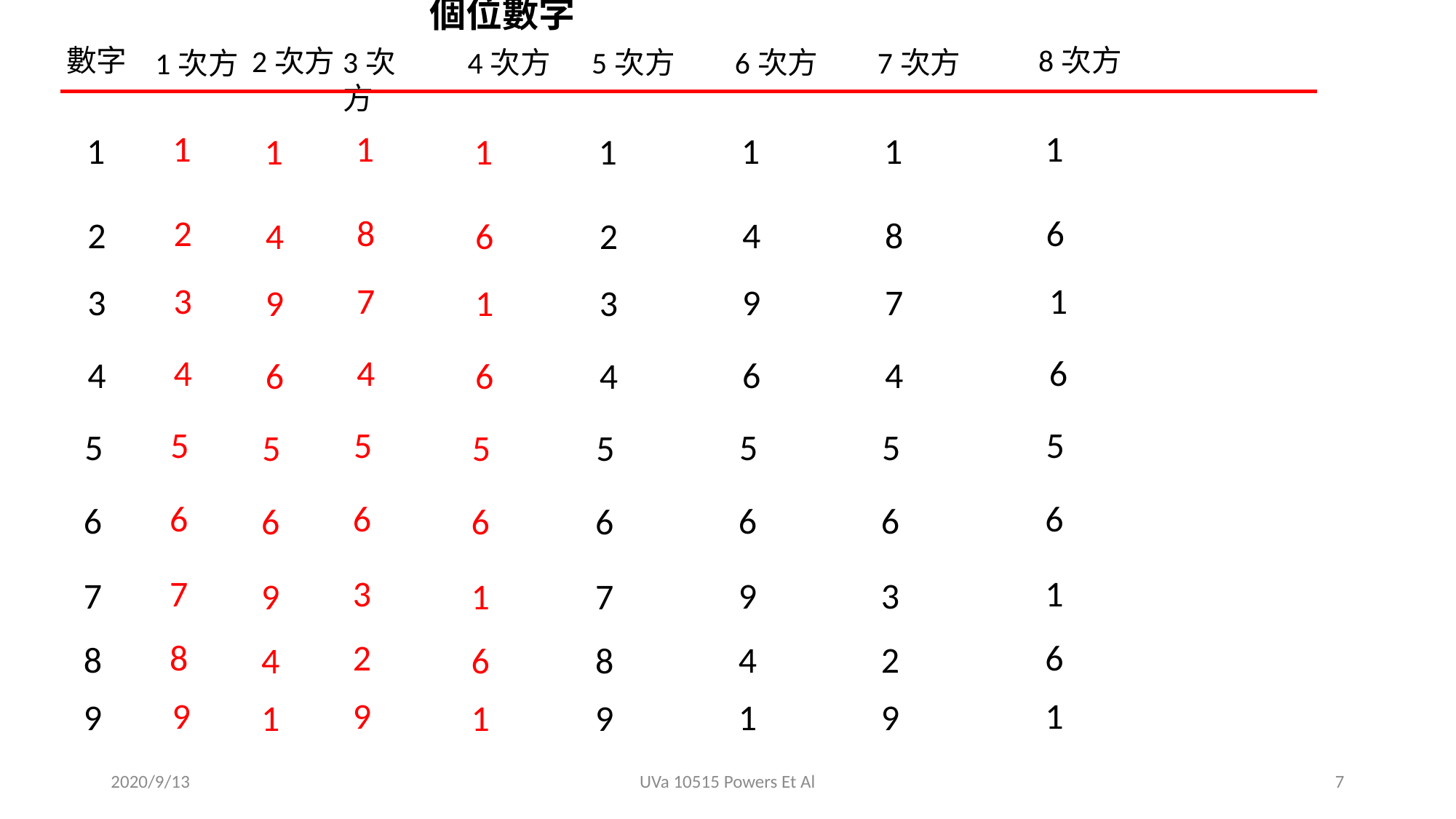

個位數字
8次方
數字
2次方
3次方
6次方
7次方
4次方
5次方
1次方
1
1
1
1
1
1
1
1
1
6
2
8
2
4
8
4
6
2
3
1
7
3
9
7
9
1
3
4
6
4
4
6
4
6
6
4
5
5
5
5
5
5
5
5
5
6
6
6
6
6
6
6
6
6
7
1
3
7
9
3
9
1
7
8
6
2
8
4
2
4
6
8
1
9
9
9
1
9
1
1
9
2020/9/13
UVa 10515 Powers Et Al
7